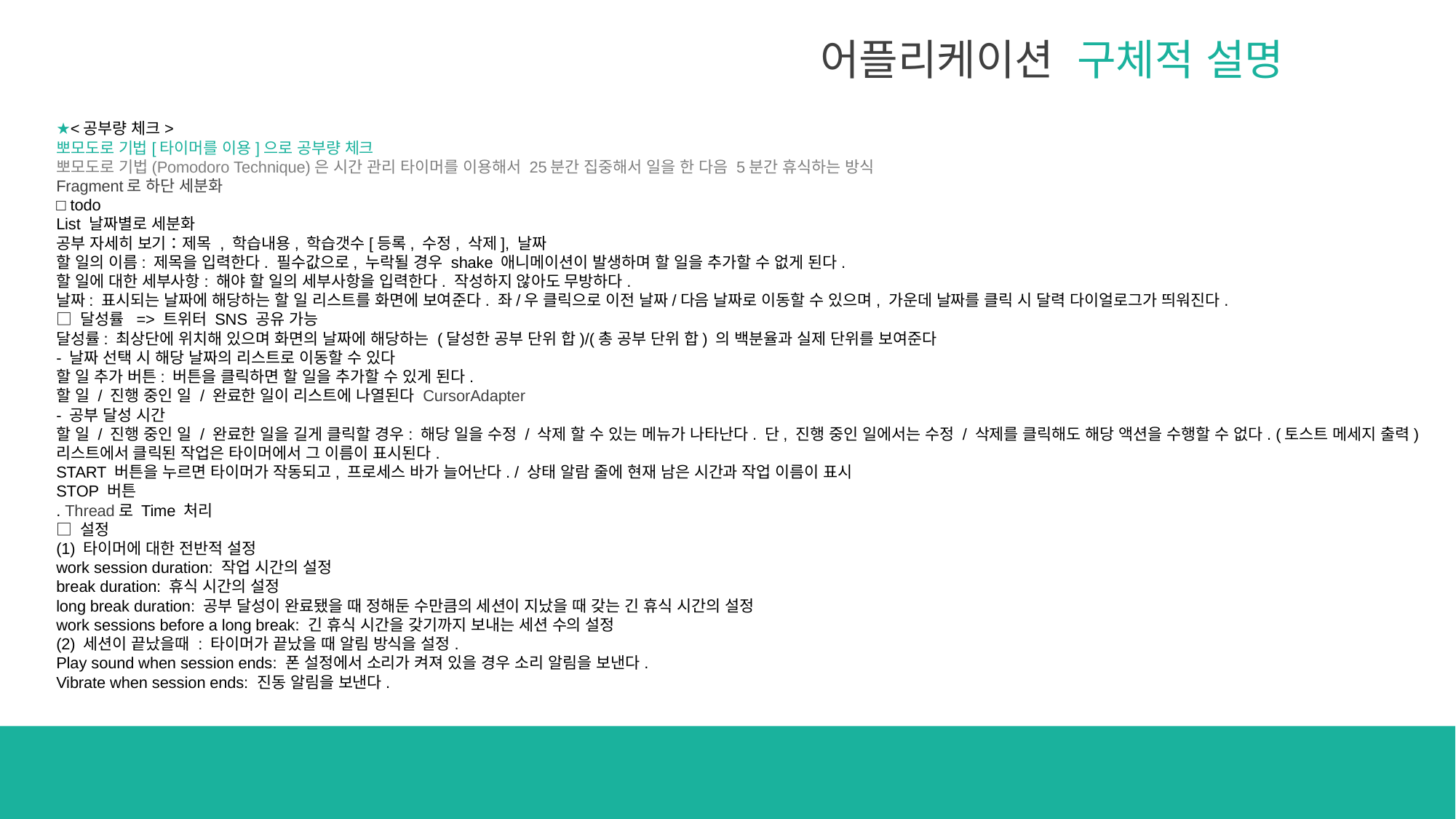

어플리케이션  구체적 설명
★<공부량 체크>
뽀모도로 기법[타이머를 이용]으로 공부량 체크
뽀모도로 기법(Pomodoro Technique)은 시간 관리 타이머를 이용해서 25분간 집중해서 일을 한 다음 5분간 휴식하는 방식
Fragment로 하단 세분화
□ todo
List 날짜별로 세분화
공부 자세히 보기：제목 , 학습내용, 학습갯수[등록, 수정, 삭제], 날짜
할 일의 이름: 제목을 입력한다. 필수값으로, 누락될 경우 shake 애니메이션이 발생하며 할 일을 추가할 수 없게 된다.
할 일에 대한 세부사항: 해야 할 일의 세부사항을 입력한다. 작성하지 않아도 무방하다.
날짜: 표시되는 날짜에 해당하는 할 일 리스트를 화면에 보여준다. 좌/우 클릭으로 이전 날짜/다음 날짜로 이동할 수 있으며, 가운데 날짜를 클릭 시 달력 다이얼로그가 띄워진다.
□ 달성률  => 트위터 SNS 공유 가능
달성률: 최상단에 위치해 있으며 화면의 날짜에 해당하는 (달성한 공부 단위 합)/(총 공부 단위 합) 의 백분율과 실제 단위를 보여준다
- 날짜 선택 시 해당 날짜의 리스트로 이동할 수 있다
할 일 추가 버튼: 버튼을 클릭하면 할 일을 추가할 수 있게 된다.
할 일 / 진행 중인 일 / 완료한 일이 리스트에 나열된다 CursorAdapter
- 공부 달성 시간
할 일 / 진행 중인 일 / 완료한 일을 길게 클릭할 경우: 해당 일을 수정 / 삭제 할 수 있는 메뉴가 나타난다. 단, 진행 중인 일에서는 수정 / 삭제를 클릭해도 해당 액션을 수행할 수 없다. (토스트 메세지 출력)
리스트에서 클릭된 작업은 타이머에서 그 이름이 표시된다.
START 버튼을 누르면 타이머가 작동되고, 프로세스 바가 늘어난다. / 상태 알람 줄에 현재 남은 시간과 작업 이름이 표시
STOP 버튼
. Thread로 Time 처리
□ 설정
(1) 타이머에 대한 전반적 설정
work session duration: 작업 시간의 설정
break duration: 휴식 시간의 설정
long break duration: 공부 달성이 완료됐을 때 정해둔 수만큼의 세션이 지났을 때 갖는 긴 휴식 시간의 설정
work sessions before a long break: 긴 휴식 시간을 갖기까지 보내는 세션 수의 설정
(2) 세션이 끝났을때 : 타이머가 끝났을 때 알림 방식을 설정.
Play sound when session ends: 폰 설정에서 소리가 켜져 있을 경우 소리 알림을 보낸다.
Vibrate when session ends: 진동 알림을 보낸다.